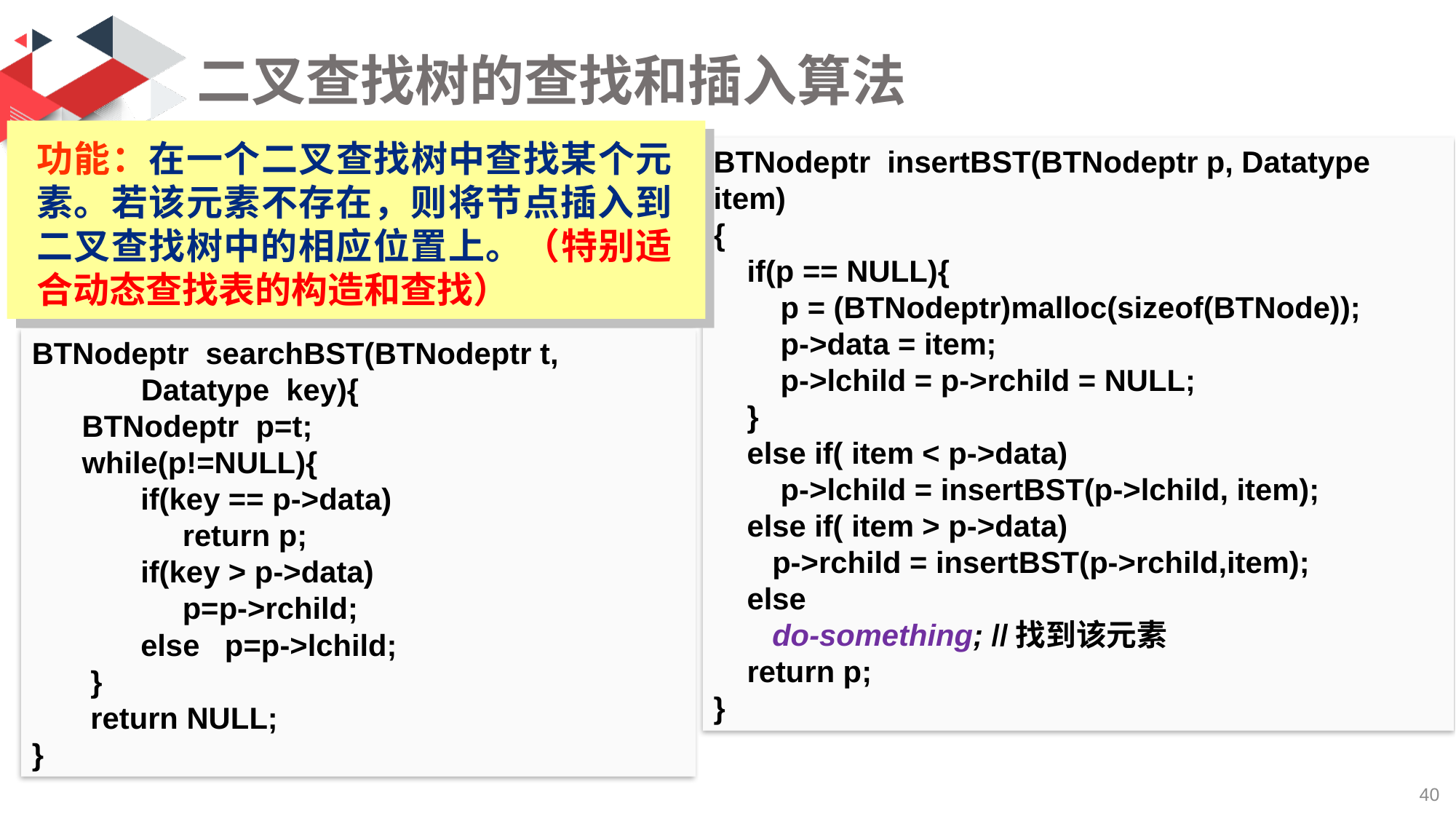

# 二叉查找树的查找和插入算法

功能：在一个二叉查找树中查找某个元素。若该元素不存在，则将节点插入到二叉查找树中的相应位置上。（特别适合动态查找表的构造和查找）
BTNodeptr  insertBST(BTNodeptr p, Datatype item)
{
    if(p == NULL){
        p = (BTNodeptr)malloc(sizeof(BTNode));
        p->data = item;
        p->lchild = p->rchild = NULL;
    }
    else if( item < p->data)
        p->lchild = insertBST(p->lchild, item);
    else if( item > p->data)
       p->rchild = insertBST(p->rchild,item);
    else
       do-something; //找到该元素
    return p;
}
BTNodeptr  searchBST(BTNodeptr t,
	Datatype  key){
      BTNodeptr  p=t;
      while(p!=NULL){
             if(key == p->data)
                  return p;
             if(key > p->data)
                  p=p->rchild;
             else   p=p->lchild;
       }
       return NULL;
}
40